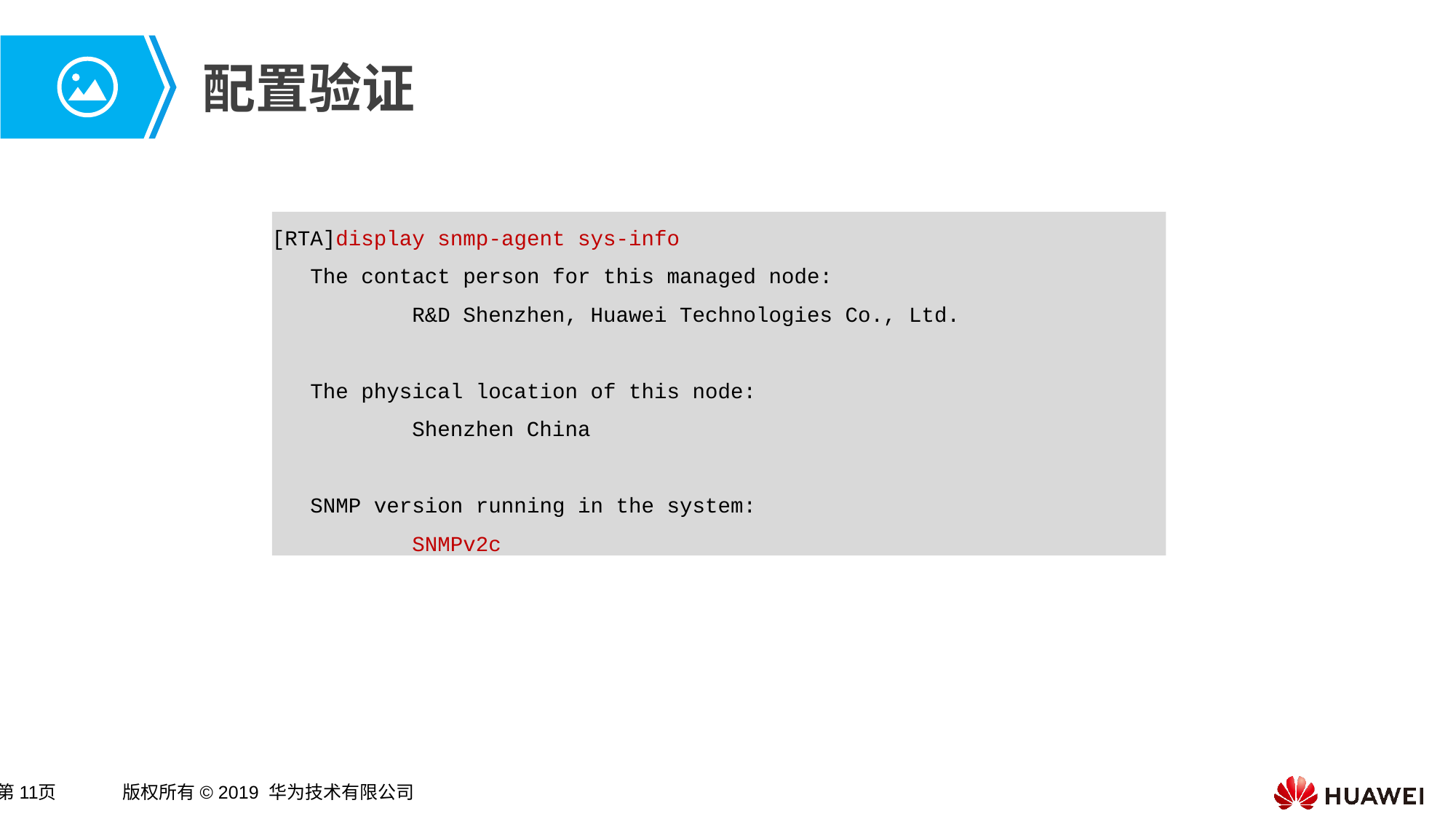

# 配置验证
[RTA]display snmp-agent sys-info
   The contact person for this managed node:
           R&D Shenzhen, Huawei Technologies Co., Ltd.

   The physical location of this node:
           Shenzhen China

   SNMP version running in the system:
           SNMPv2c